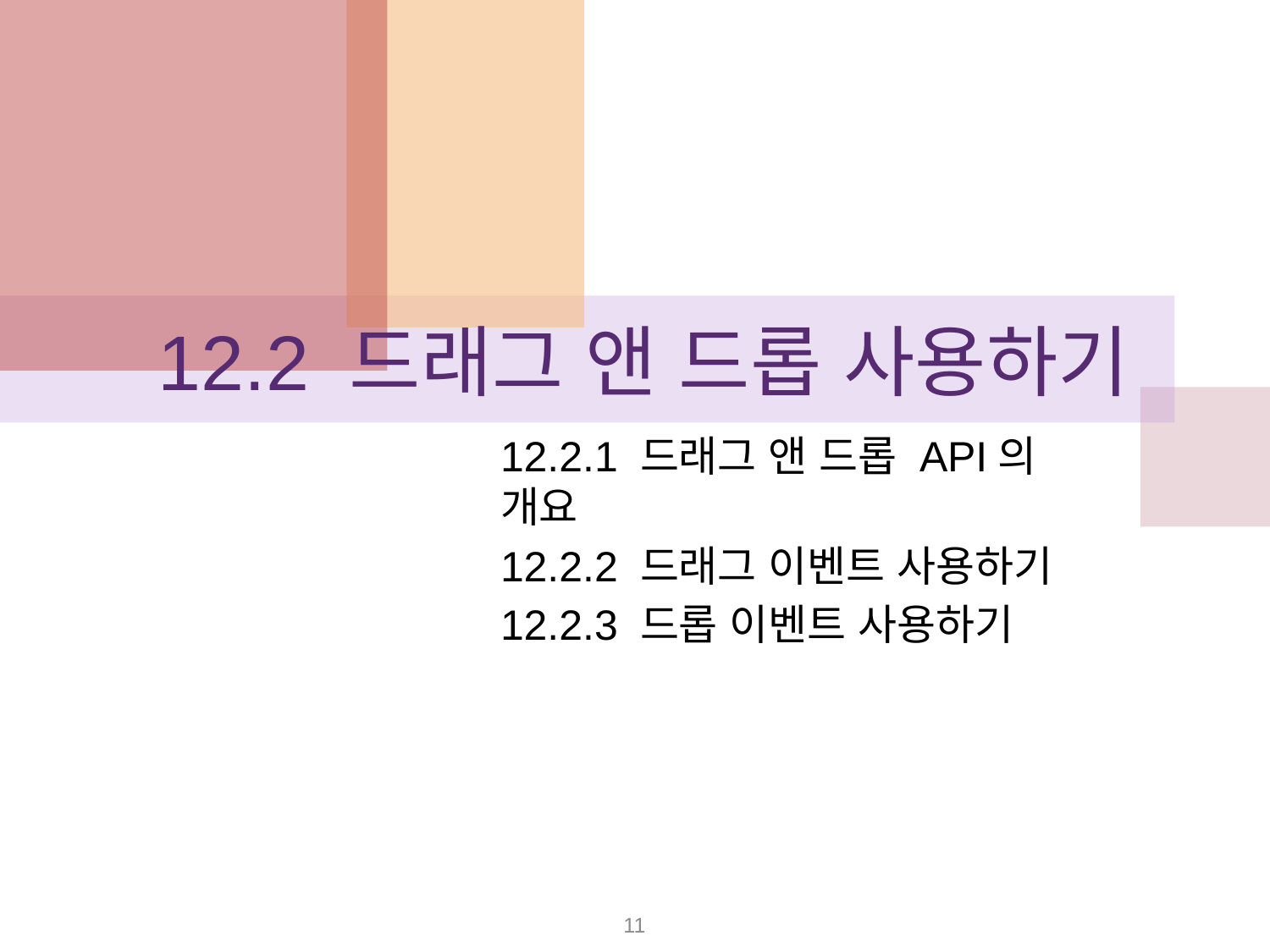

# 12.2 드래그 앤 드롭 사용하기
12.2.1 드래그 앤 드롭 API의 개요
12.2.2 드래그 이벤트 사용하기
12.2.3 드롭 이벤트 사용하기
11